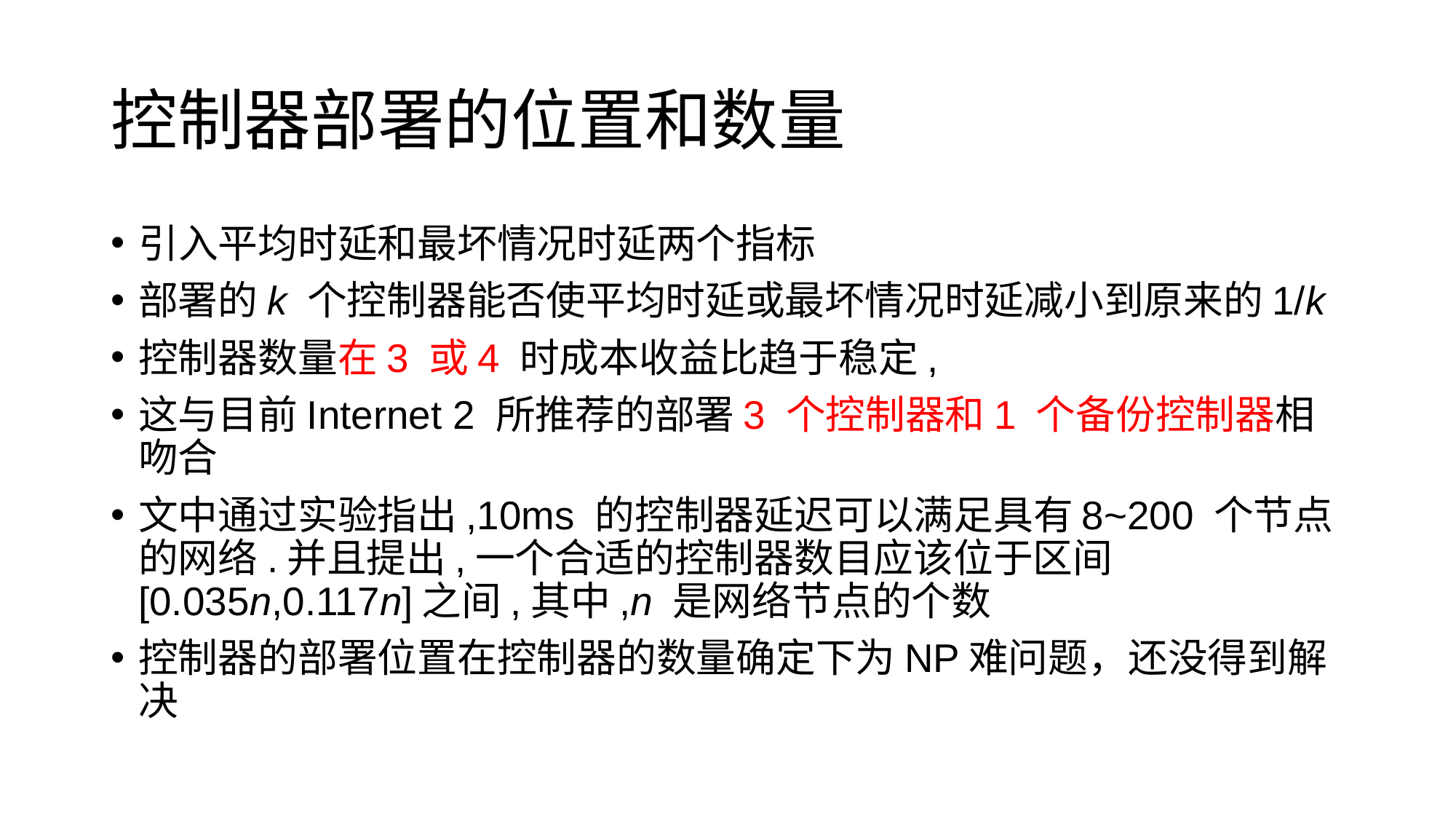

# 控制器部署的位置和数量
引入平均时延和最坏情况时延两个指标
部署的k 个控制器能否使平均时延或最坏情况时延减小到原来的1/k
控制器数量在3 或4 时成本收益比趋于稳定,
这与目前Internet 2 所推荐的部署3 个控制器和1 个备份控制器相吻合
文中通过实验指出,10ms 的控制器延迟可以满足具有8~200 个节点的网络.并且提出,一个合适的控制器数目应该位于区间[0.035n,0.117n]之间,其中,n 是网络节点的个数
控制器的部署位置在控制器的数量确定下为NP难问题，还没得到解决